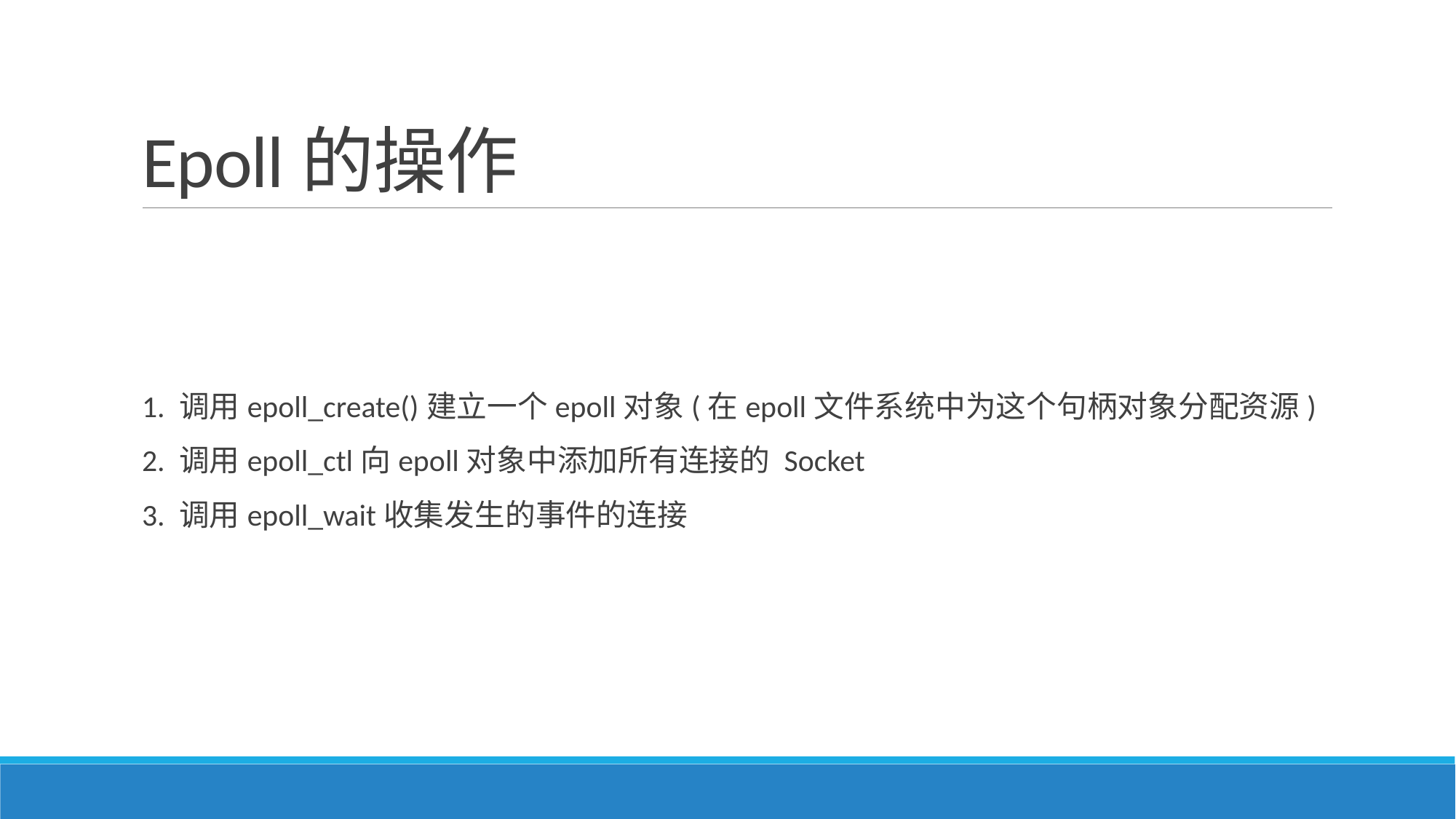

# Epoll的操作

1. 调用epoll_create()建⽴⼀个epoll对象(在epoll⽂件系统中为这个句柄对象分配资源)
2. 调用epoll_ctl向epoll对象中添加所有连接的 Socket
3. 调用epoll_wait收集发⽣的事件的连接